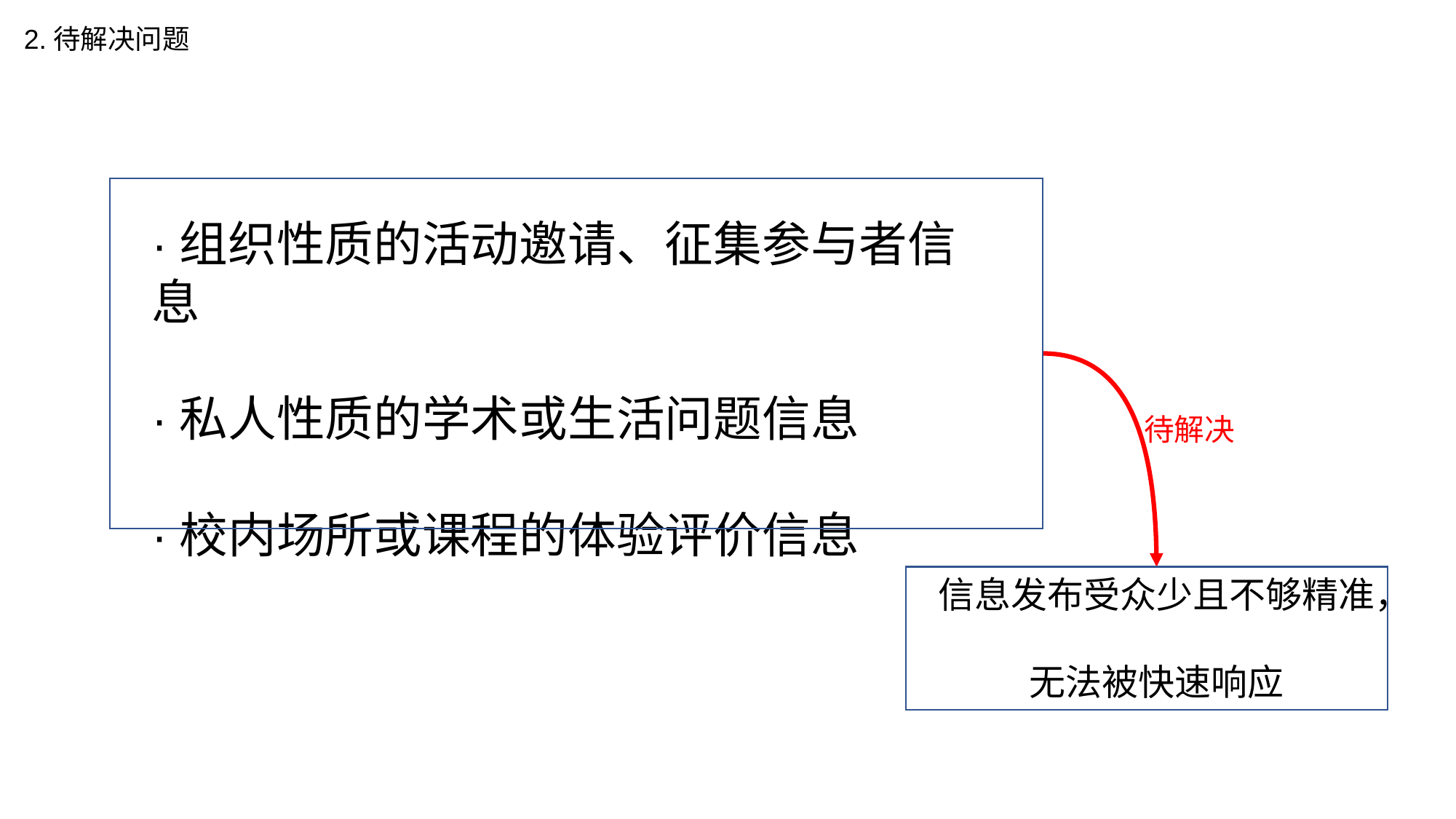

2.待解决问题

·组织性质的活动邀请、征集参与者信息

·私人性质的学术或生活问题信息

·校内场所或课程的体验评价信息

待解决

信息发布受众少且不够精准，

无法被快速响应